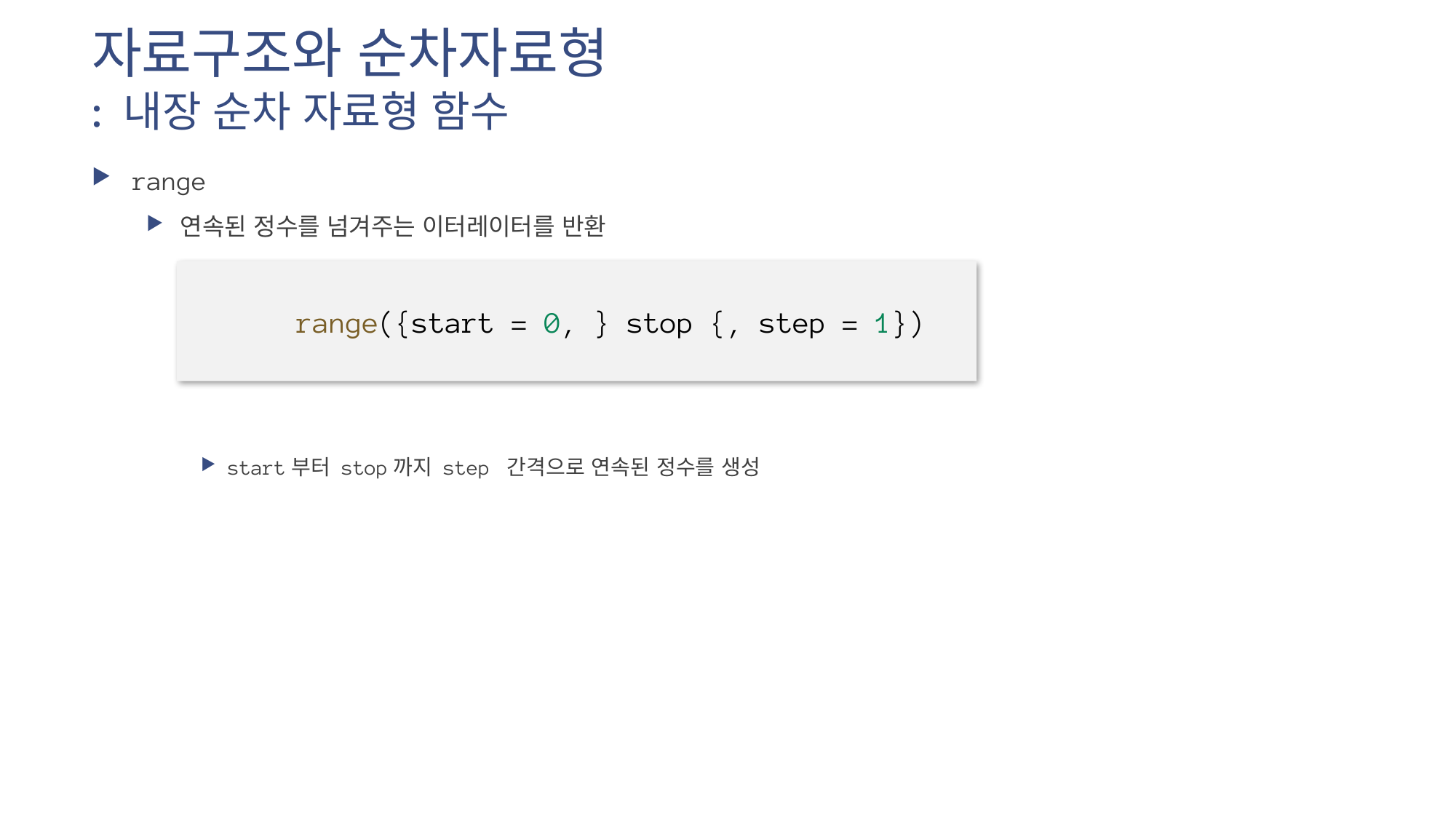

# 자료구조와 순차자료형 : 내장 순차 자료형 함수
range
연속된 정수를 넘겨주는 이터레이터를 반환

start부터 stop까지 step 간격으로 연속된 정수를 생성

	range({start = 0, } stop {, step = 1})